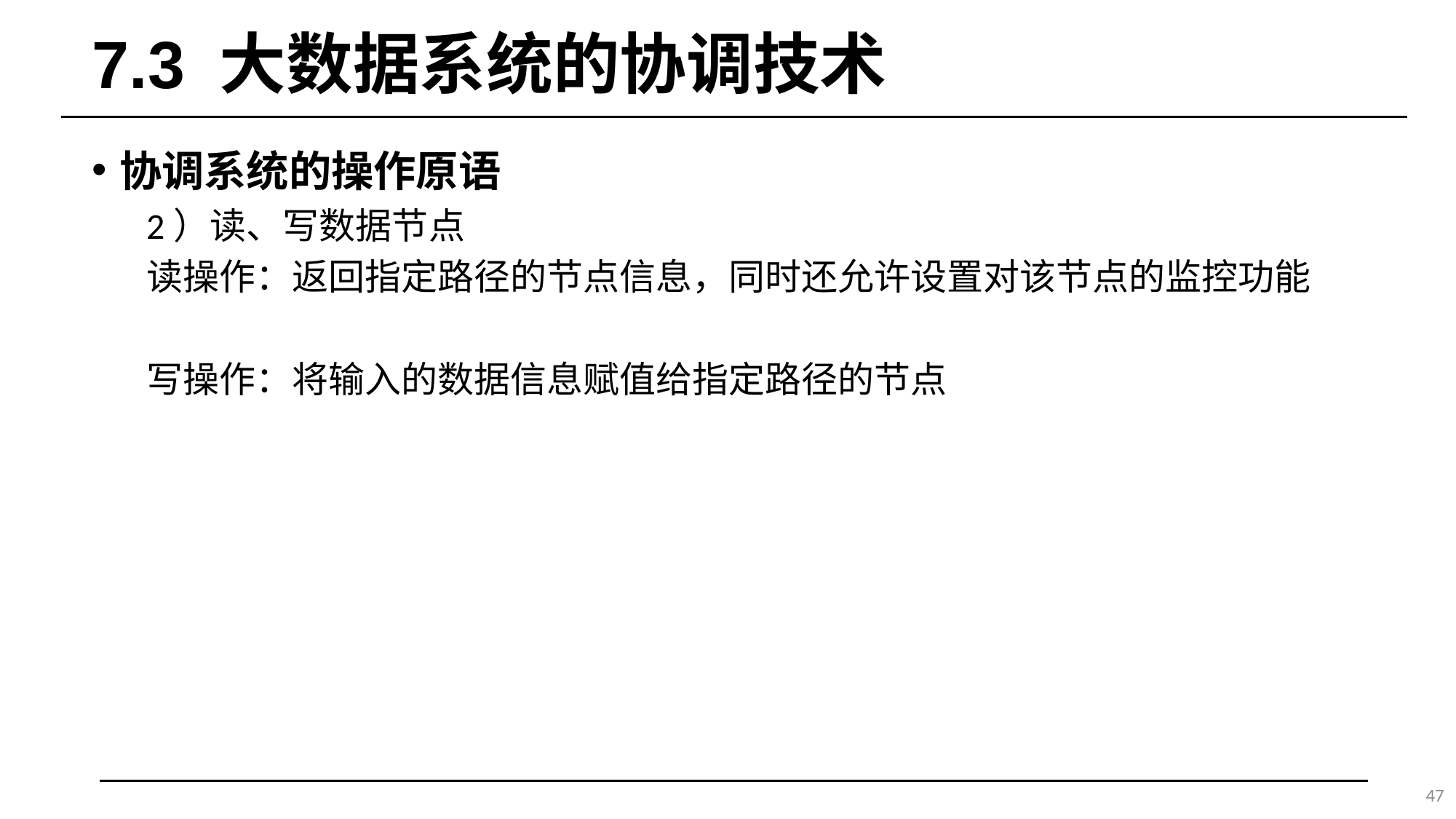

# 7.3 大数据系统的协调技术
协调系统的操作原语
2）读、写数据节点
读操作：返回指定路径的节点信息，同时还允许设置对该节点的监控功能

写操作：将输入的数据信息赋值给指定路径的节点
47